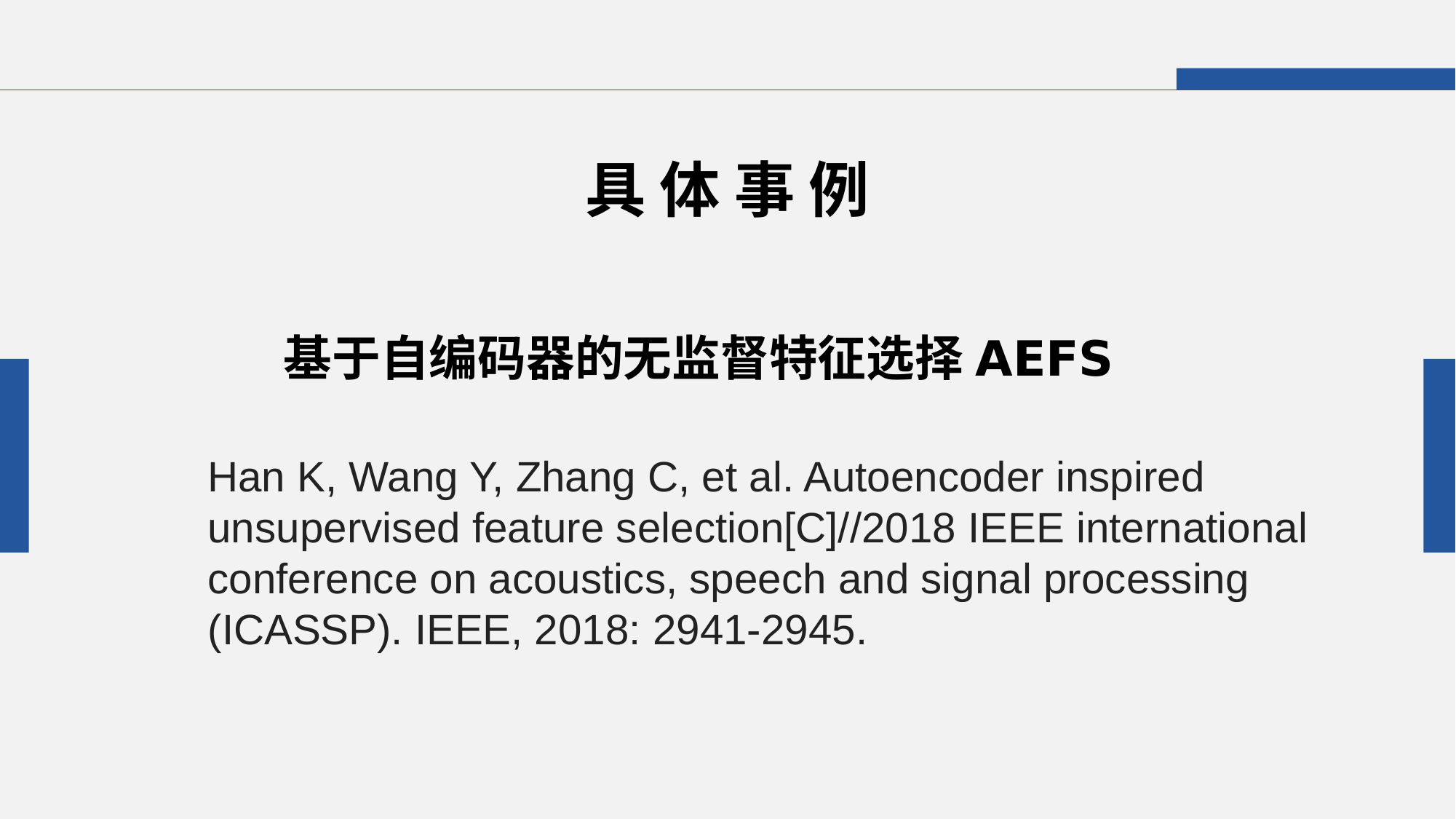

具 体 事 例
基于自编码器的无监督特征选择AEFS

Han K, Wang Y, Zhang C, et al. Autoencoder inspired unsupervised feature selection[C]//2018 IEEE international conference on acoustics, speech and signal processing (ICASSP). IEEE, 2018: 2941-2945.